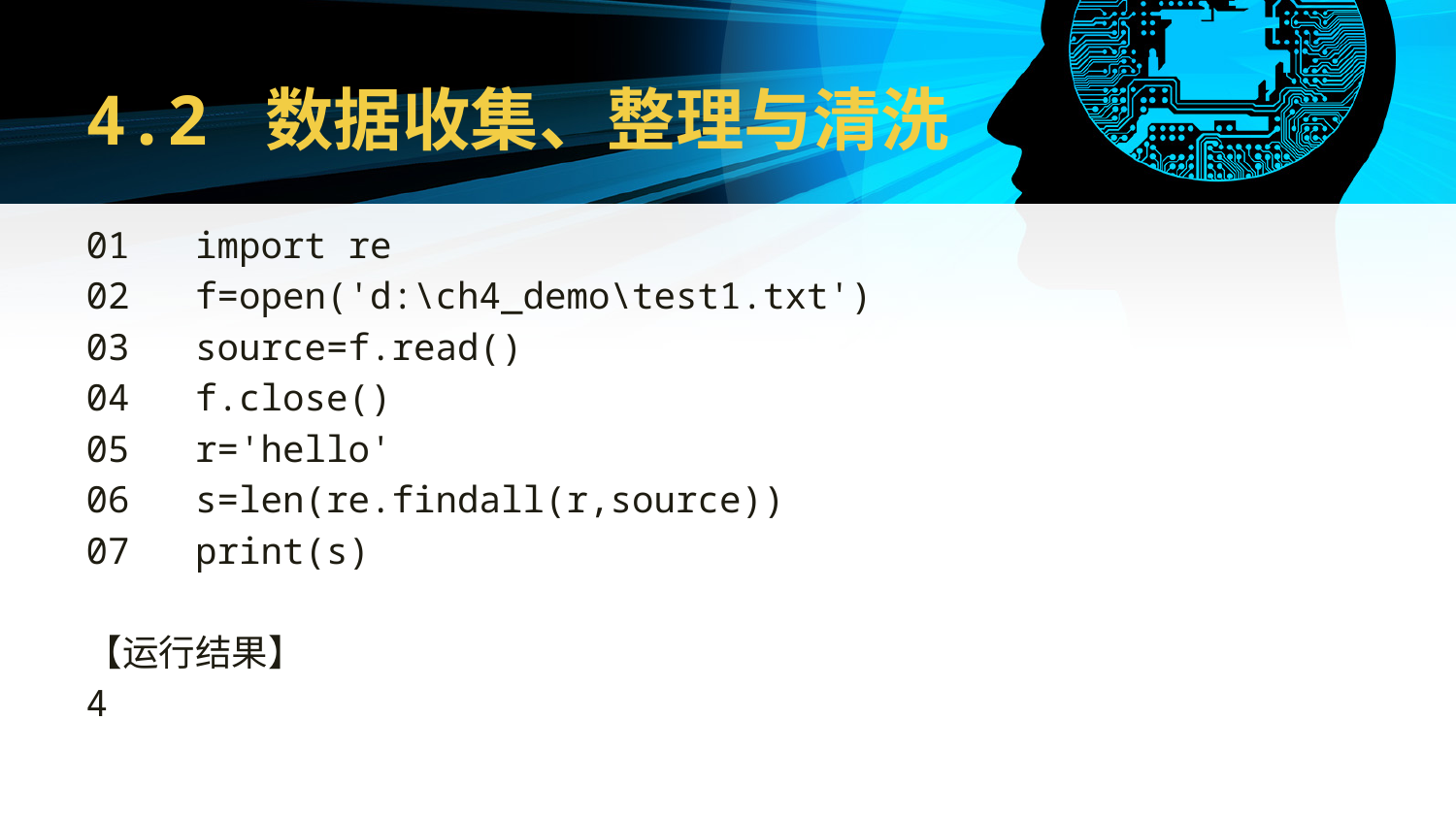

# 4.2 数据收集、整理与清洗
01   import re
02   f=open('d:\ch4_demo\test1.txt')
03   source=f.read()
04   f.close()
05   r='hello'
06   s=len(re.findall(r,source))
07   print(s)

【运行结果】
4